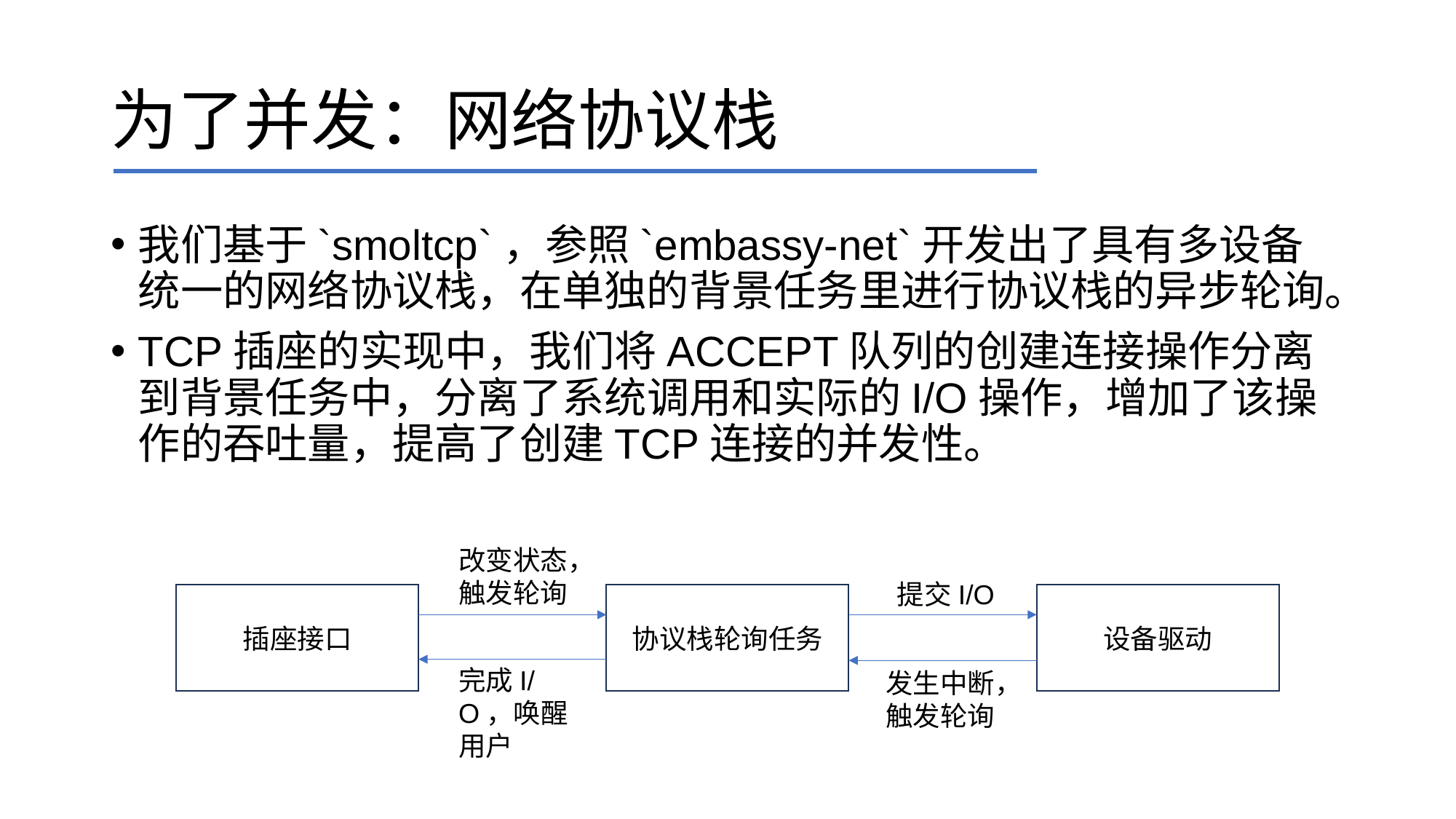

# 为了并发：网络协议栈
我们基于`smoltcp`，参照`embassy-net`开发出了具有多设备统一的网络协议栈，在单独的背景任务里进行协议栈的异步轮询。
TCP插座的实现中，我们将ACCEPT队列的创建连接操作分离到背景任务中，分离了系统调用和实际的I/O操作，增加了该操作的吞吐量，提高了创建TCP连接的并发性。
改变状态，触发轮询
提交I/O
协议栈轮询任务
设备驱动
插座接口
完成I/O，唤醒用户
发生中断，触发轮询